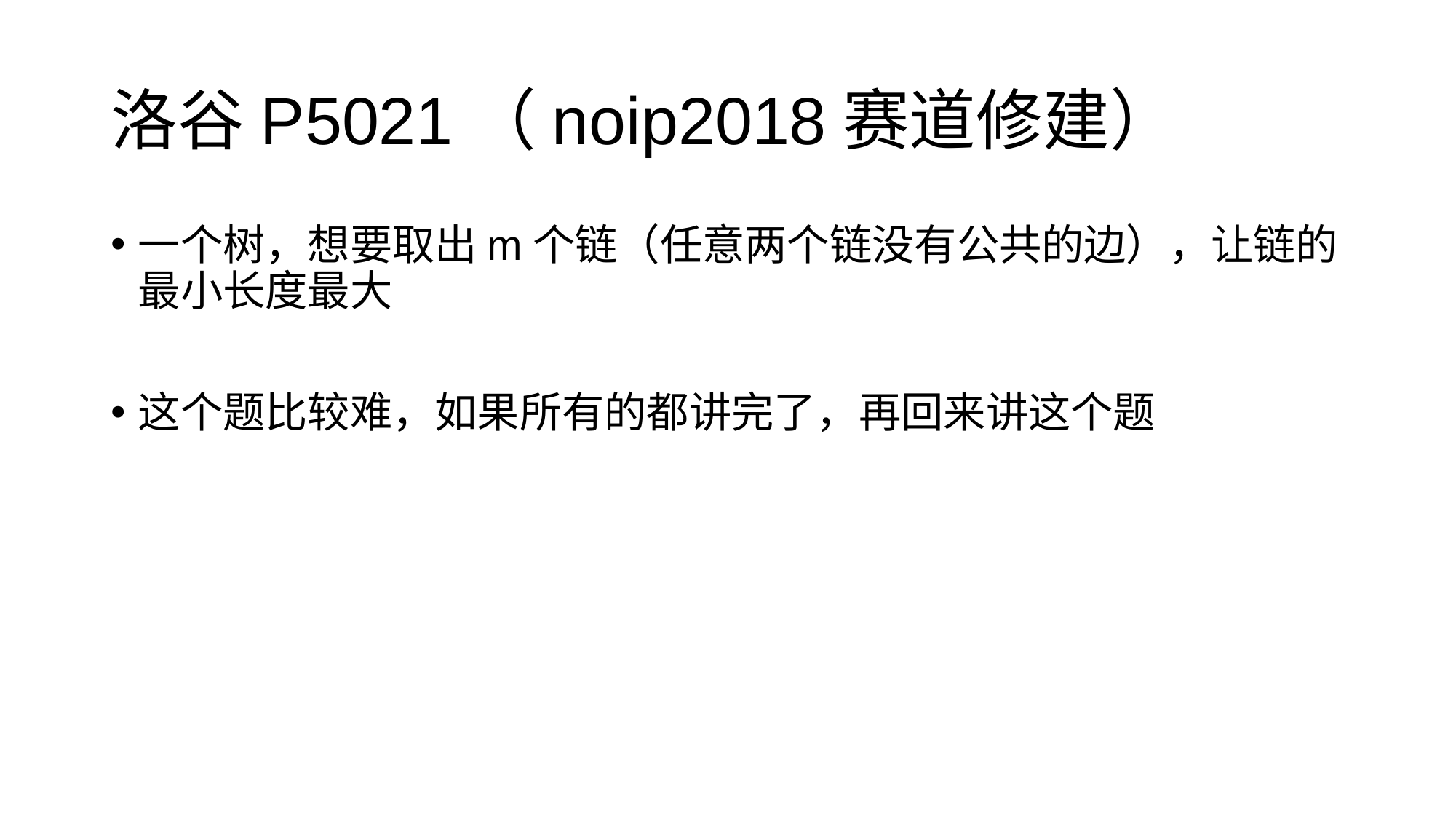

# 洛谷P5021（noip2018赛道修建）
一个树，想要取出m个链（任意两个链没有公共的边），让链的最小长度最大

这个题比较难，如果所有的都讲完了，再回来讲这个题